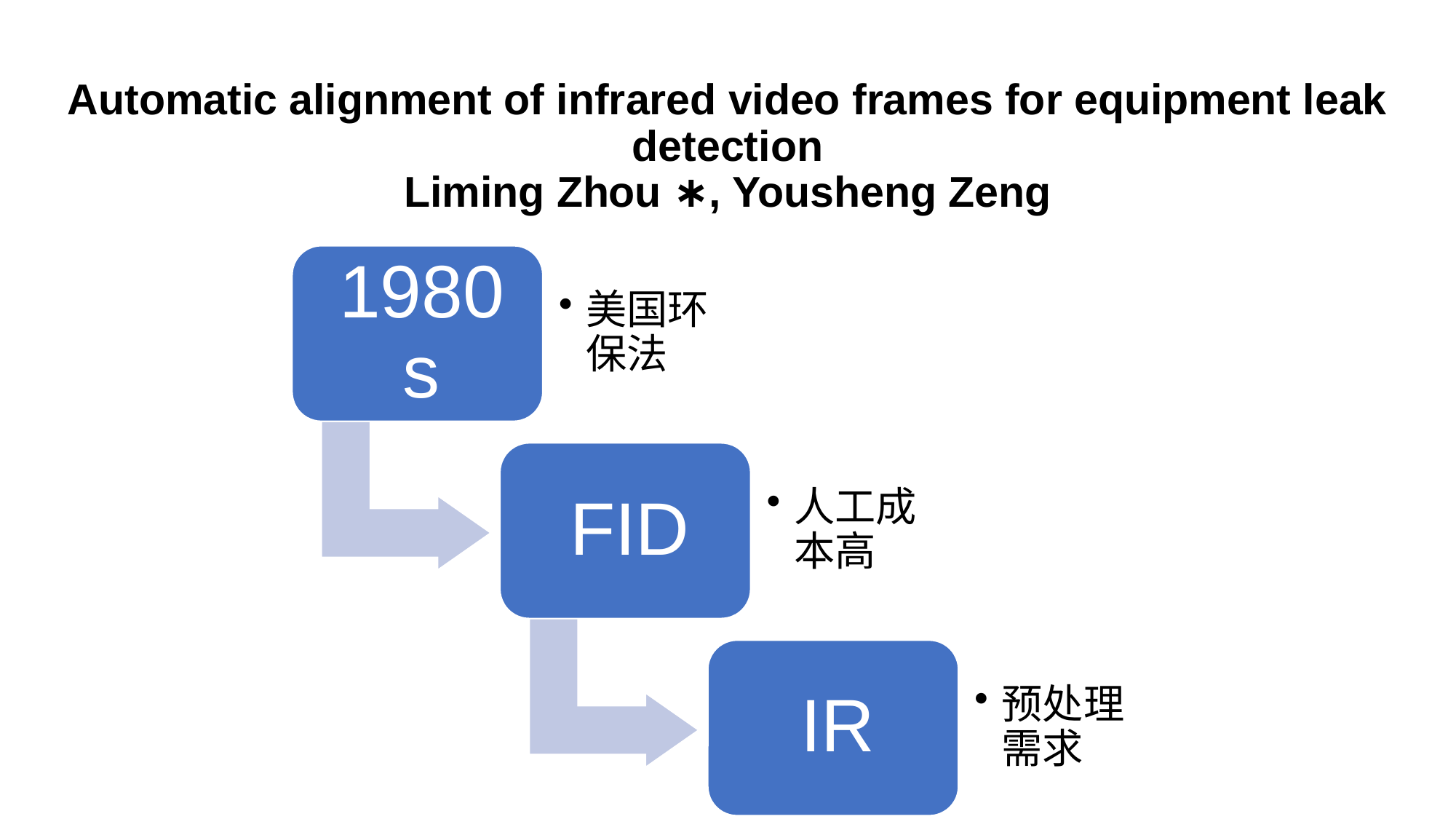

# Automatic alignment of infrared video frames for equipment leak detection Liming Zhou ∗, Yousheng Zeng
1980s
美国环保法
FID
人工成本高
IR
预处理需求